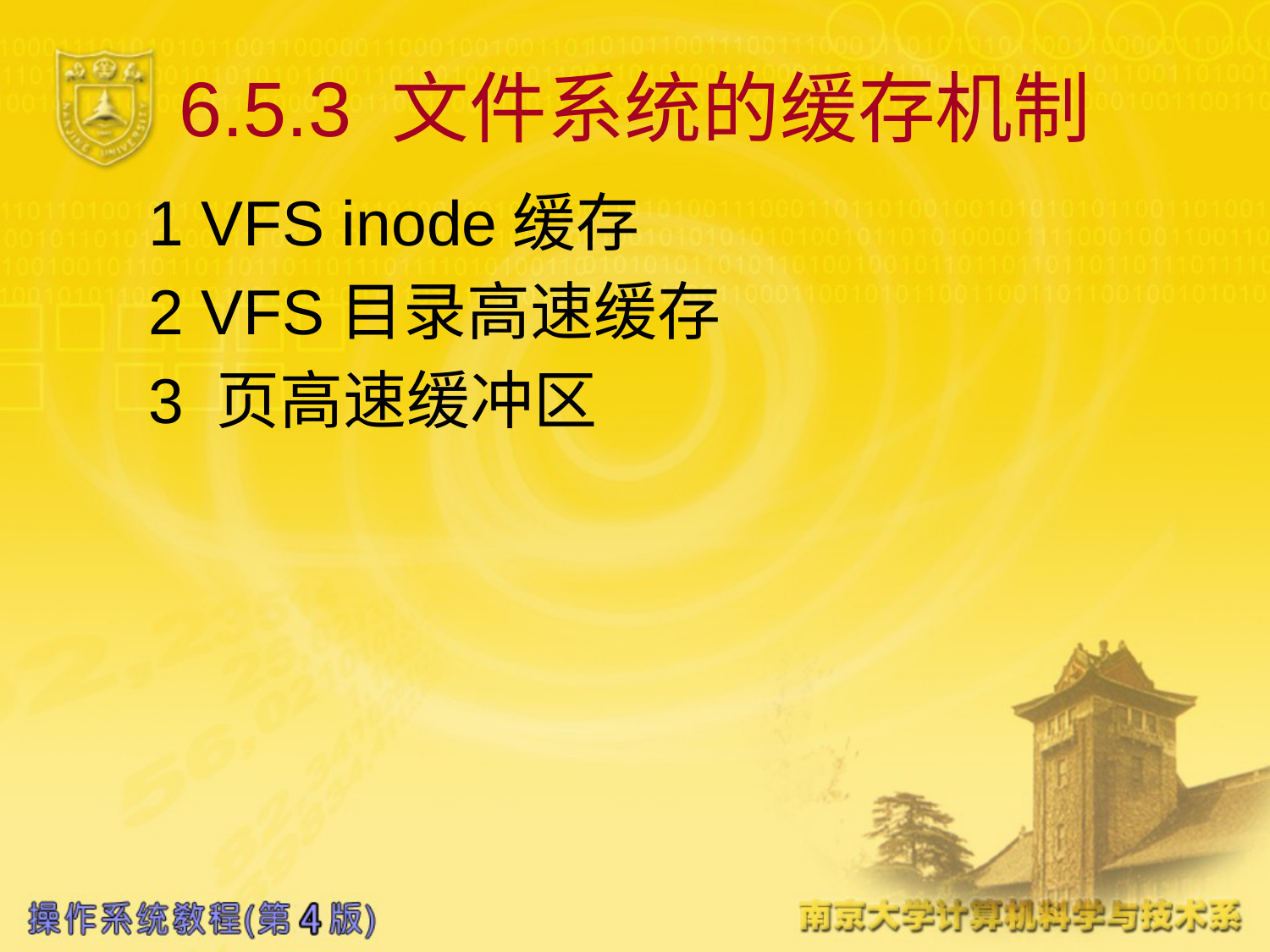

# 6.5.3 文件系统的缓存机制
1 VFS inode缓存
2 VFS目录高速缓存
3 页高速缓冲区